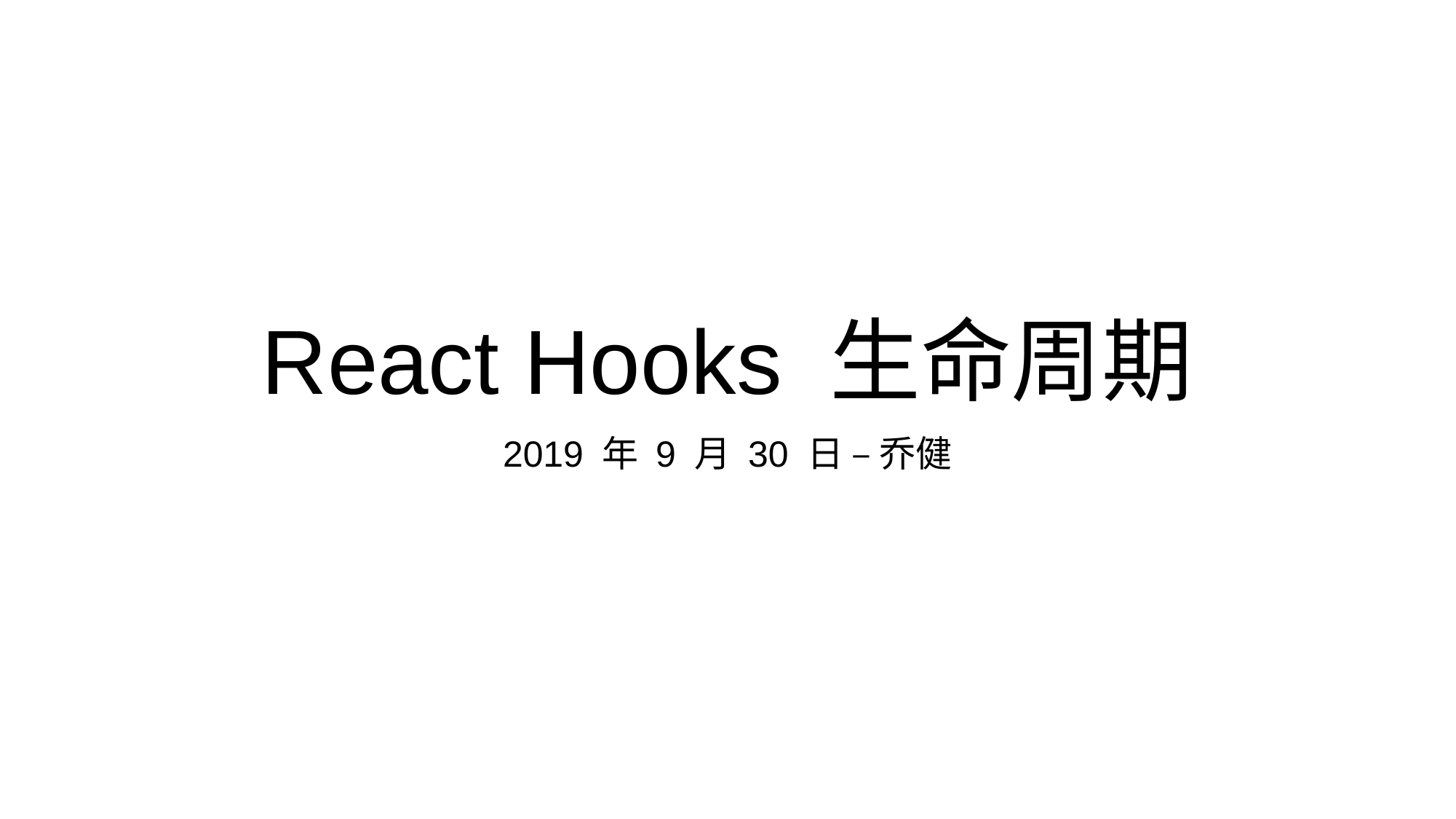

# React Hooks 生命周期
2019 年 9 月 30 日 – 乔健